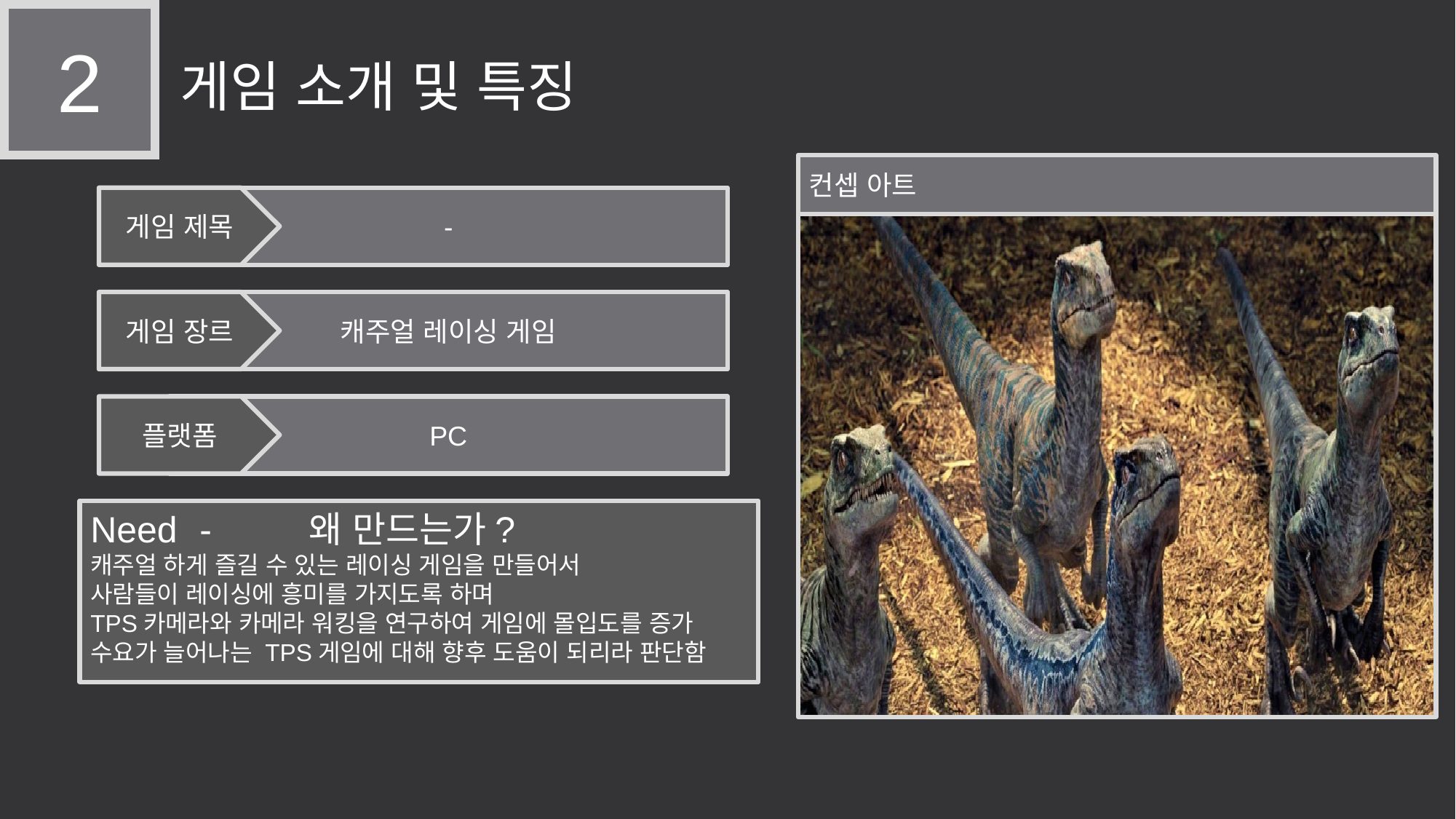

2
게임 소개 및 특징
컨셉 아트
게임 제목
-

게임 장르
캐주얼 레이싱 게임
플랫폼
PC
Need 	-	왜 만드는가?
캐주얼 하게 즐길 수 있는 레이싱 게임을 만들어서
사람들이 레이싱에 흥미를 가지도록 하며
TPS카메라와 카메라 워킹을 연구하여 게임에 몰입도를 증가
수요가 늘어나는 TPS게임에 대해 향후 도움이 되리라 판단함